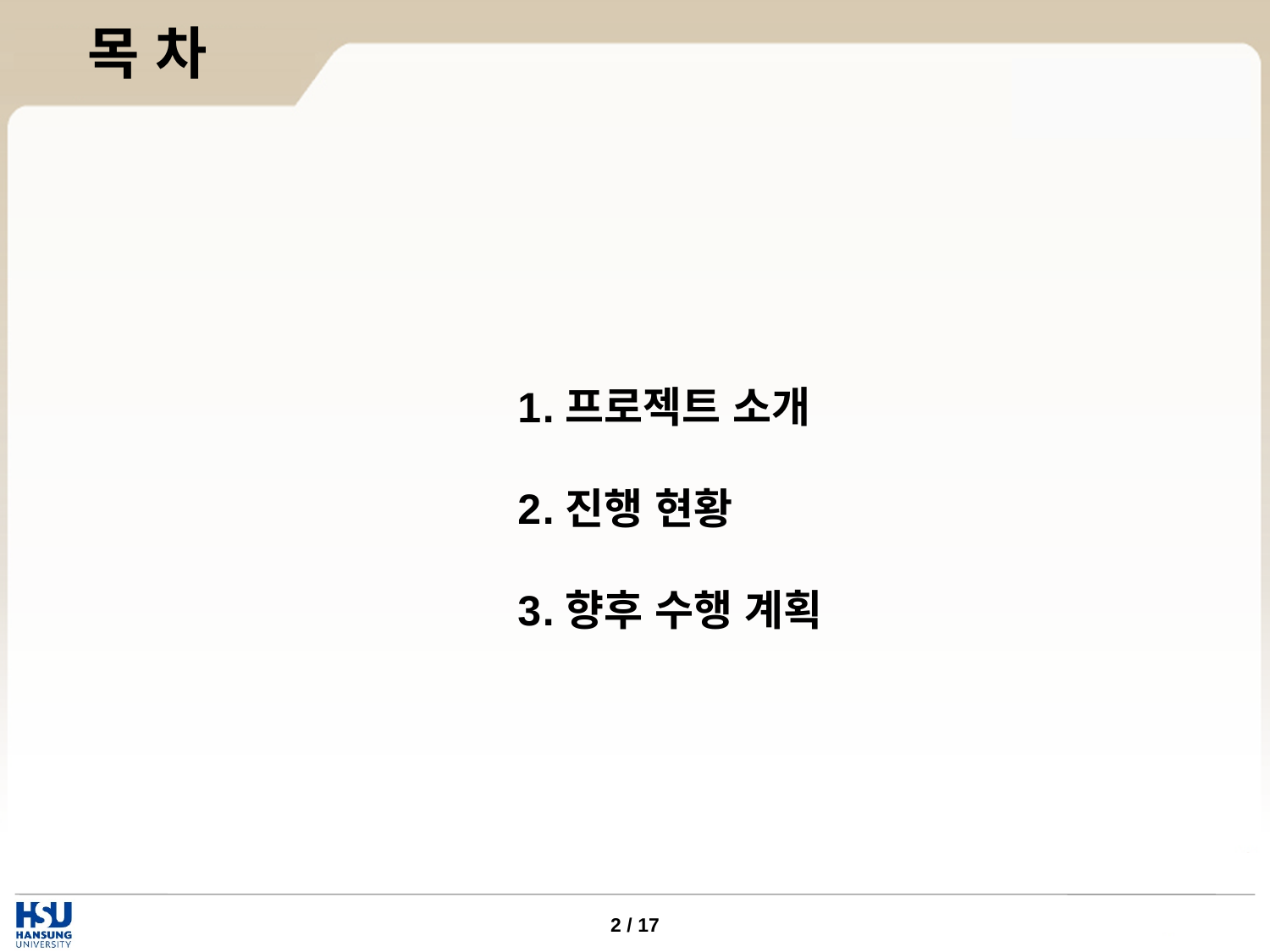

목 차
프로젝트 소개
진행 현황
향후 수행 계획